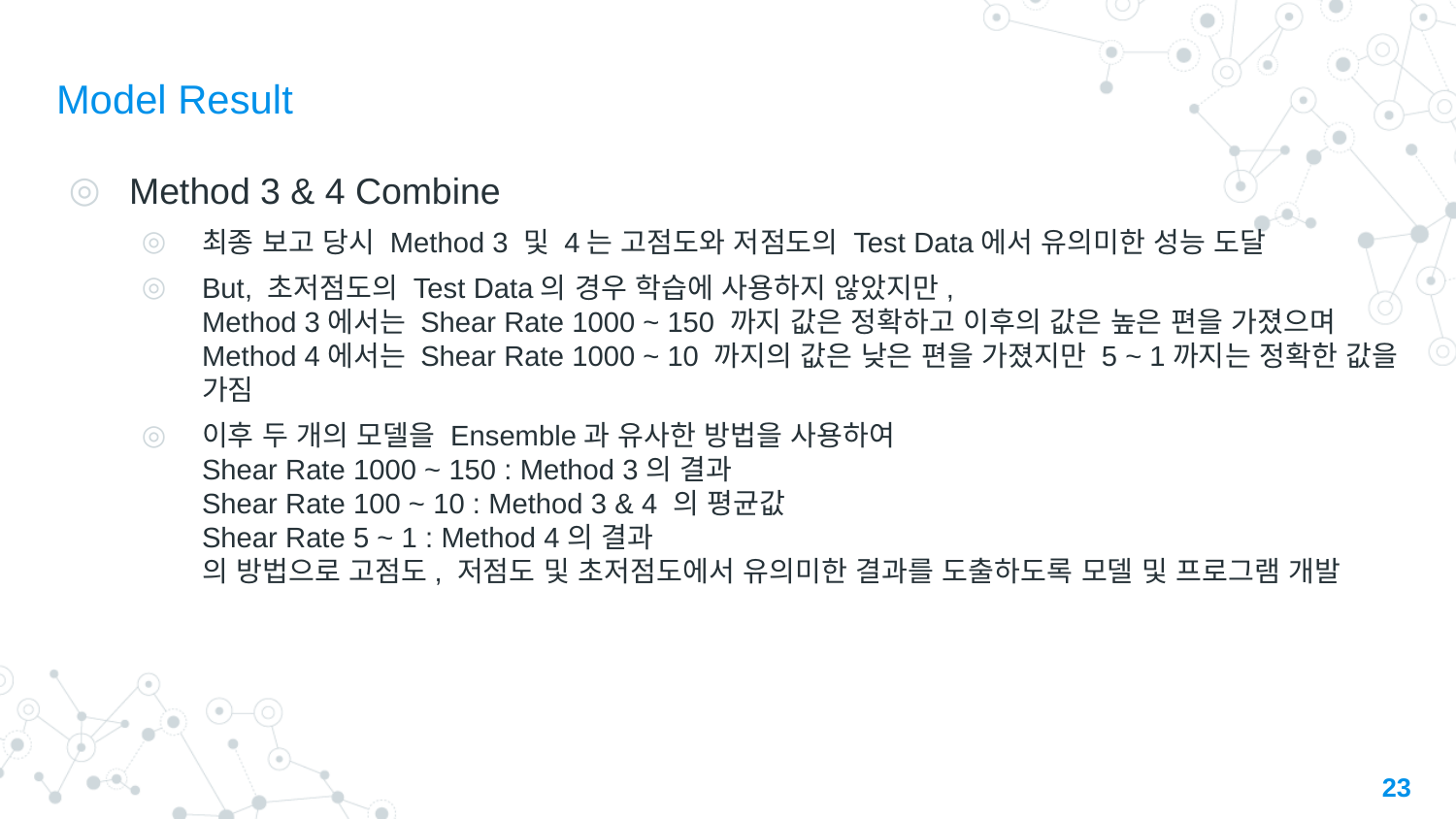

# Model Result
Method 3 & 4 Combine
최종 보고 당시 Method 3 및 4는 고점도와 저점도의 Test Data에서 유의미한 성능 도달
But, 초저점도의 Test Data의 경우 학습에 사용하지 않았지만,
Method 3에서는 Shear Rate 1000 ~ 150 까지 값은 정확하고 이후의 값은 높은 편을 가졌으며
Method 4에서는 Shear Rate 1000 ~ 10 까지의 값은 낮은 편을 가졌지만 5 ~ 1까지는 정확한 값을 가짐
이후 두 개의 모델을 Ensemble과 유사한 방법을 사용하여
Shear Rate 1000 ~ 150 : Method 3의 결과
Shear Rate 100 ~ 10 : Method 3 & 4 의 평균값
Shear Rate 5 ~ 1 : Method 4의 결과
의 방법으로 고점도, 저점도 및 초저점도에서 유의미한 결과를 도출하도록 모델 및 프로그램 개발

23